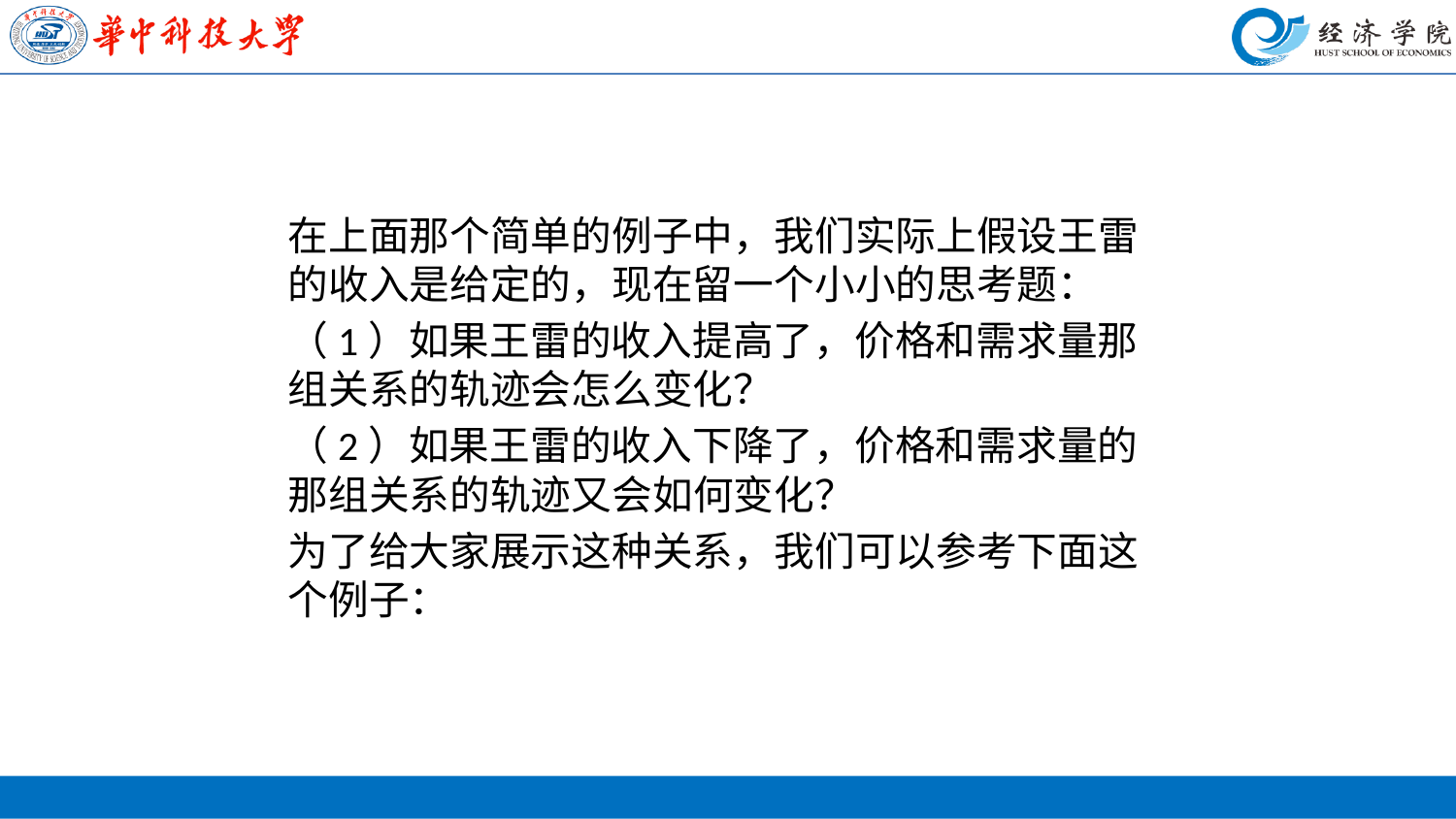

在上面那个简单的例子中，我们实际上假设王雷的收入是给定的，现在留一个小小的思考题：
（1）如果王雷的收入提高了，价格和需求量那组关系的轨迹会怎么变化？
（2）如果王雷的收入下降了，价格和需求量的那组关系的轨迹又会如何变化？
为了给大家展示这种关系，我们可以参考下面这个例子：